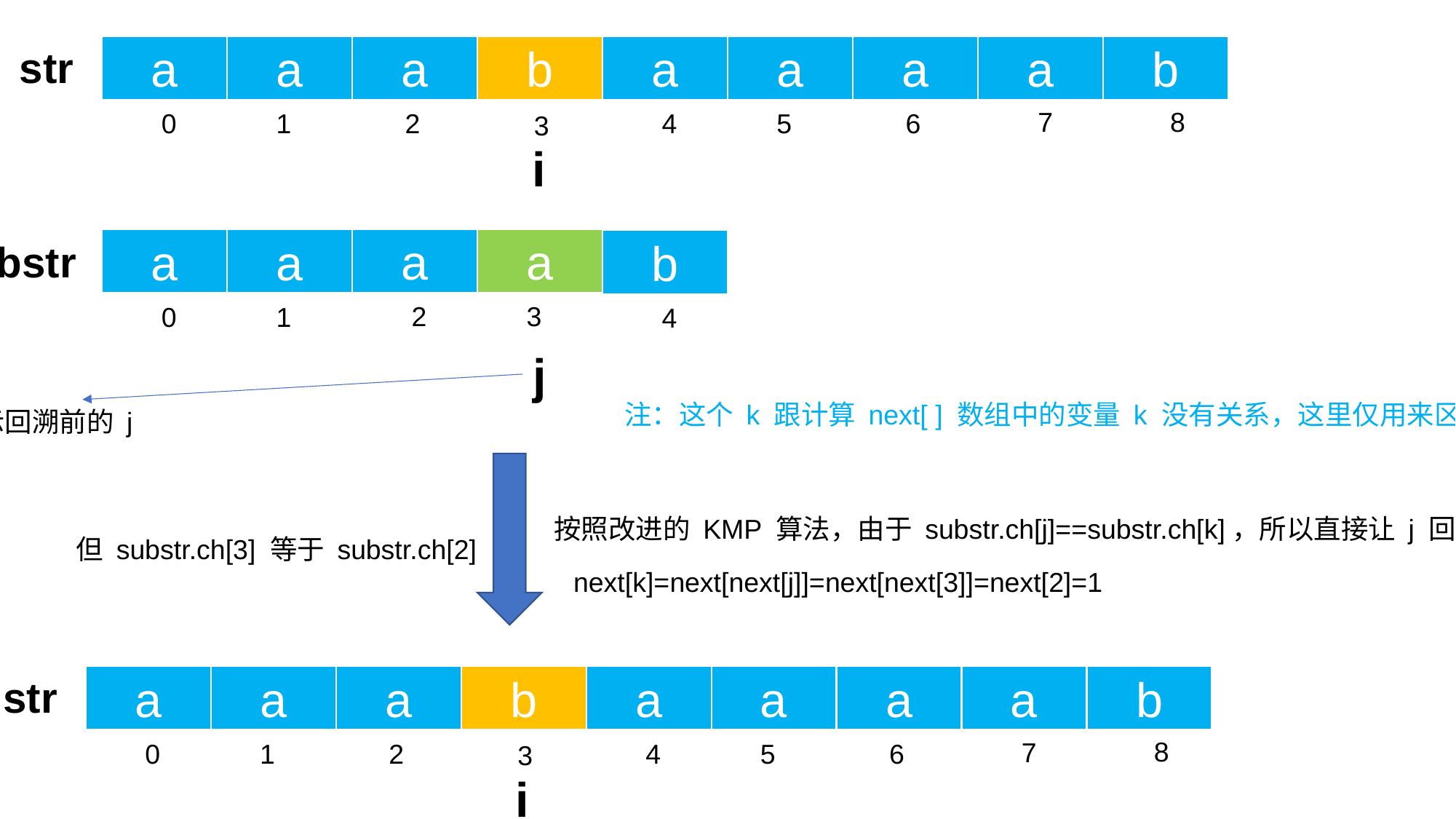

str
a
a
a
b
a
a
a
a
b

8
7
0
1
2
4
5
6
3
i
a
a
a
a
substr
b

2
3
0
1
4
j
注：这个 k 跟计算 next[ ] 数组中的变量 k 没有关系，这里仅用来区别原来的 j
表示回溯前的 j

按照改进的 KMP 算法，由于 substr.ch[j]==substr.ch[k]，所以直接让 j 回溯到 next[k]=next[next[j]] 的位置
但 substr.ch[3] 等于 substr.ch[2]
next[k]=next[next[j]]=next[next[3]]=next[2]=1
str
a
a
a
b
a
a
a
a
b

8
7
0
1
2
4
5
6
3
i
a
a
a
a
substr
b

2
3
0
1
4
j
k
表示经过改进的 KMP 算法回溯后的 j
k=next[j]=next[3]=2，这里的 j 是回溯前的 j